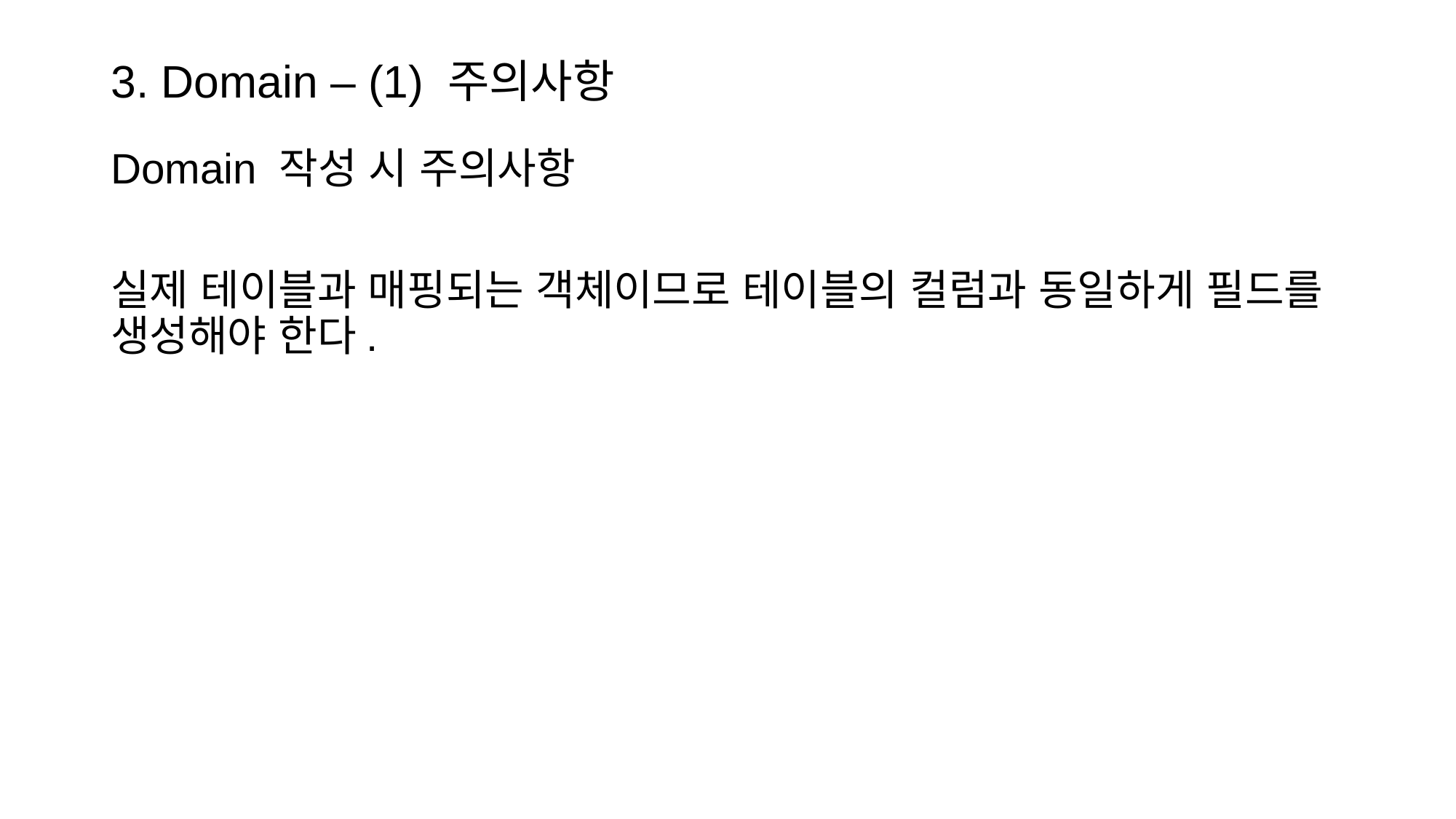

# 3. Domain – (1) 주의사항
Domain 작성 시 주의사항

실제 테이블과 매핑되는 객체이므로 테이블의 컬럼과 동일하게 필드를 생성해야 한다.